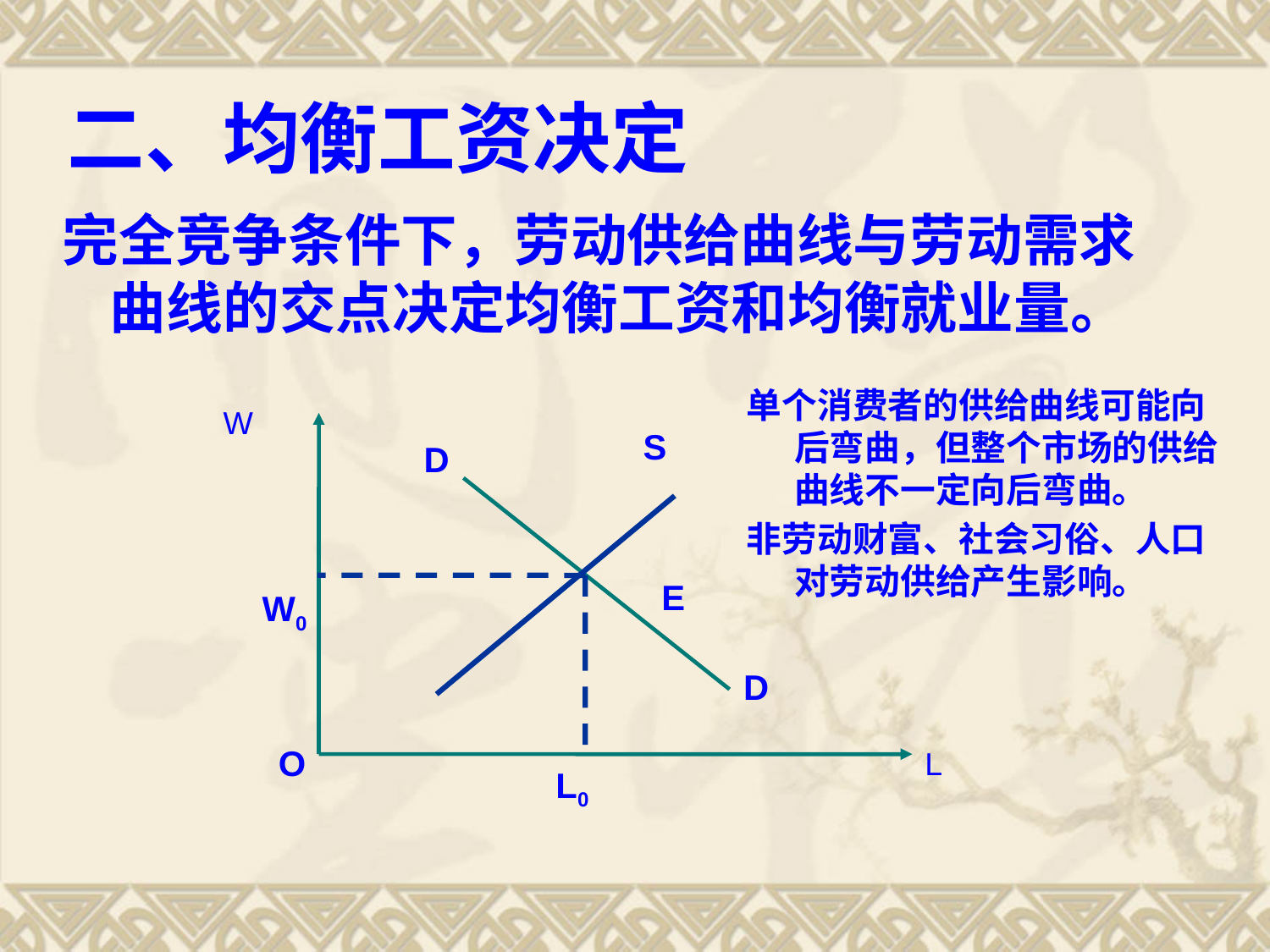

二、均衡工资决定
完全竞争条件下，劳动供给曲线与劳动需求曲线的交点决定均衡工资和均衡就业量。
单个消费者的供给曲线可能向后弯曲，但整个市场的供给曲线不一定向后弯曲。
非劳动财富、社会习俗、人口对劳动供给产生影响。
W

S
D

E
W0
D
L
O

L0